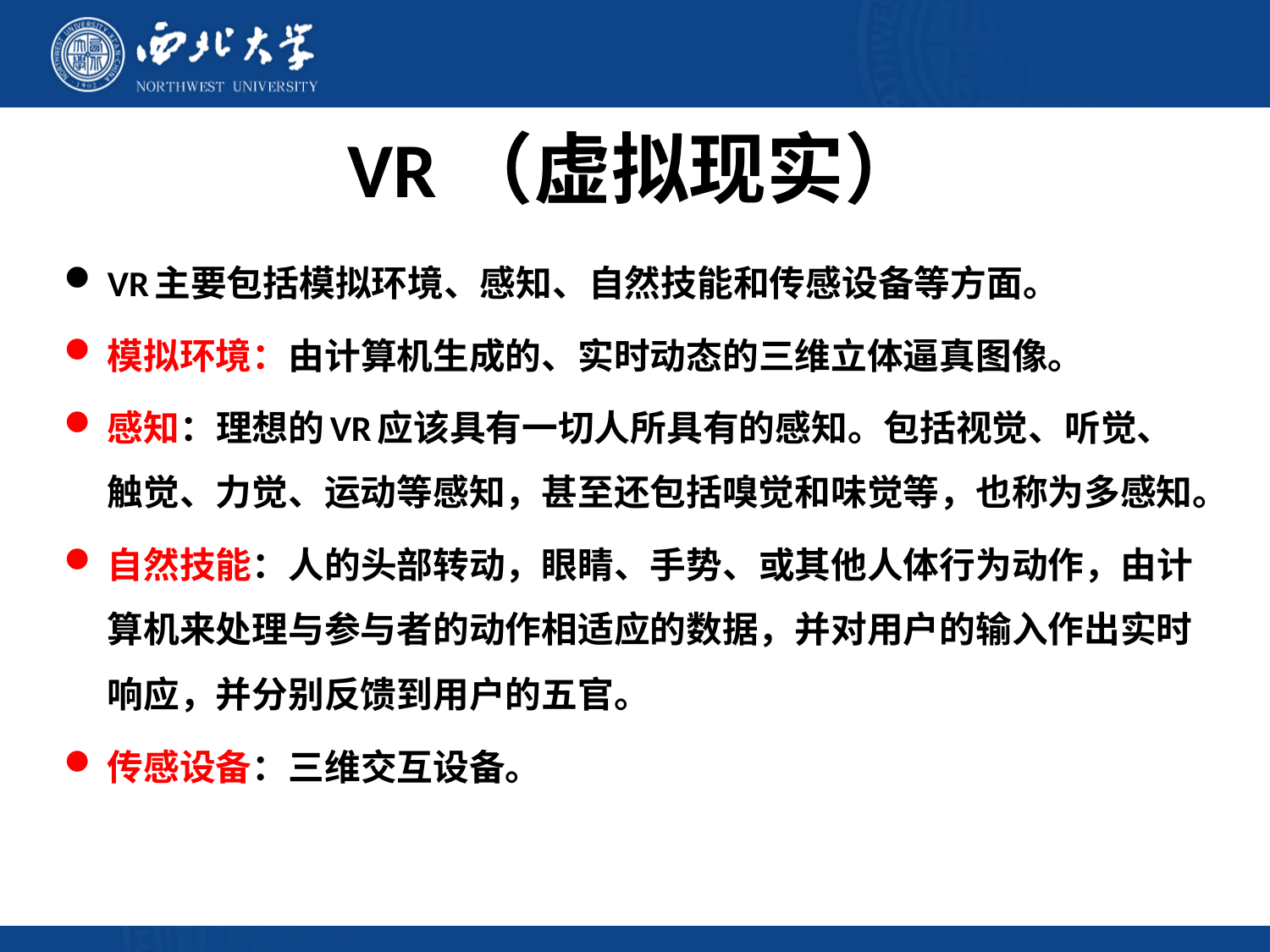

# VR（虚拟现实）
VR主要包括模拟环境、感知、自然技能和传感设备等方面。
模拟环境：由计算机生成的、实时动态的三维立体逼真图像。
感知：理想的VR应该具有一切人所具有的感知。包括视觉、听觉、触觉、力觉、运动等感知，甚至还包括嗅觉和味觉等，也称为多感知。
自然技能：人的头部转动，眼睛、手势、或其他人体行为动作，由计算机来处理与参与者的动作相适应的数据，并对用户的输入作出实时响应，并分别反馈到用户的五官。
传感设备：三维交互设备。